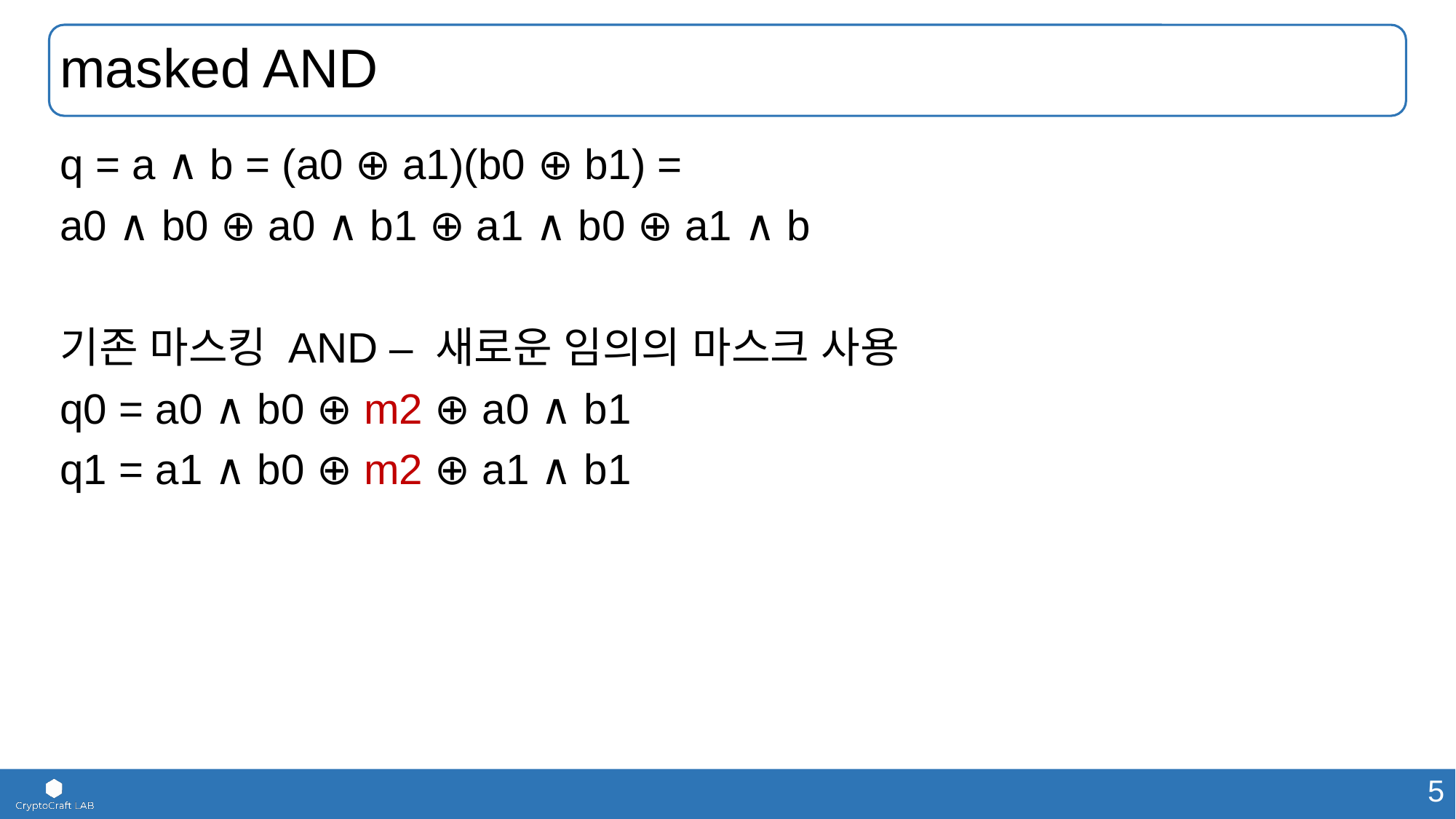

# masked AND
q = a ∧ b = (a0 ⊕ a1)(b0 ⊕ b1) =
a0 ∧ b0 ⊕ a0 ∧ b1 ⊕ a1 ∧ b0 ⊕ a1 ∧ b

기존 마스킹 AND – 새로운 임의의 마스크 사용
q0 = a0 ∧ b0 ⊕ m2 ⊕ a0 ∧ b1
q1 = a1 ∧ b0 ⊕ m2 ⊕ a1 ∧ b1